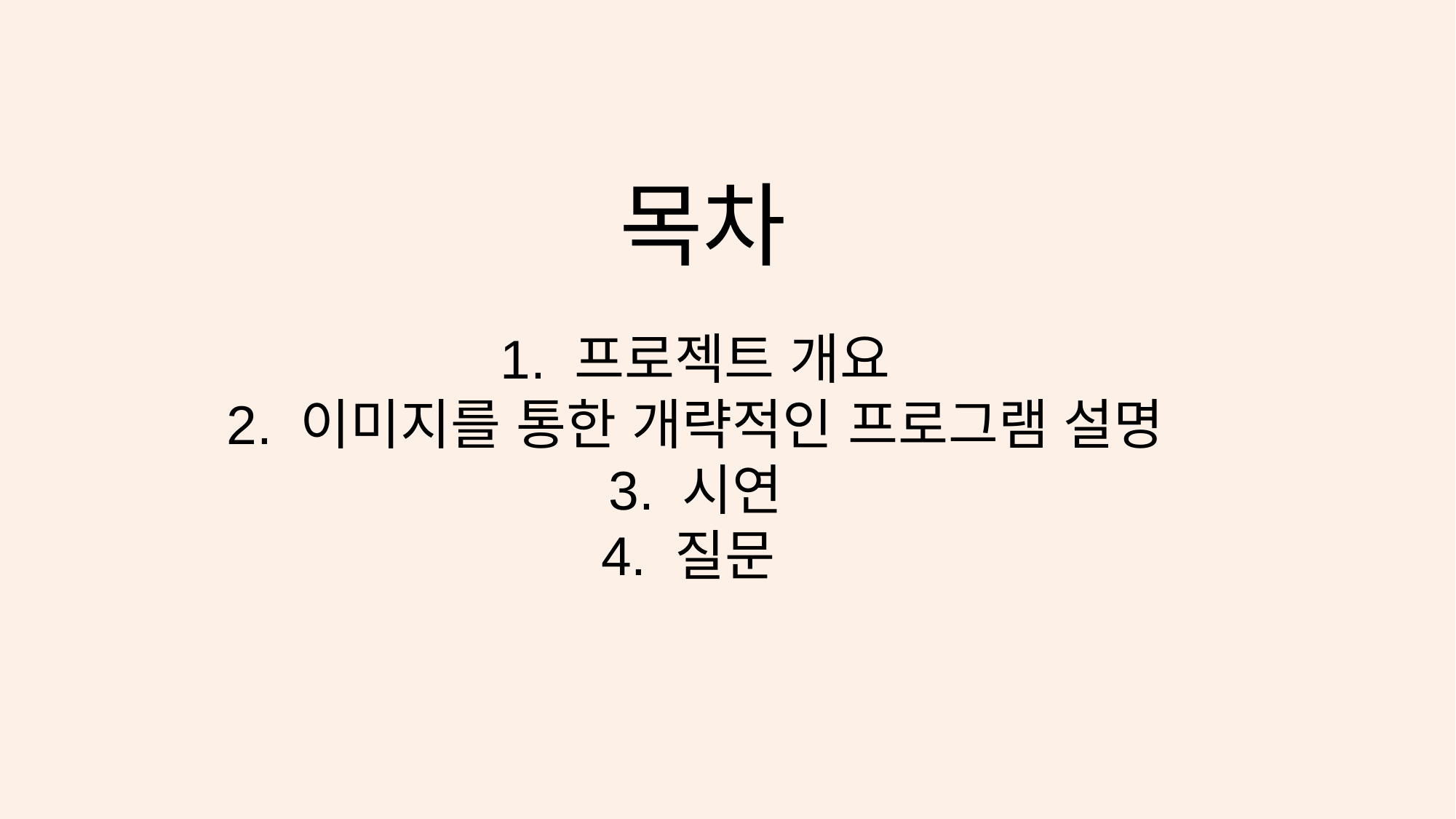

목차

1. 프로젝트 개요
2. 이미지를 통한 개략적인 프로그램 설명
3. 시연
4. 질문